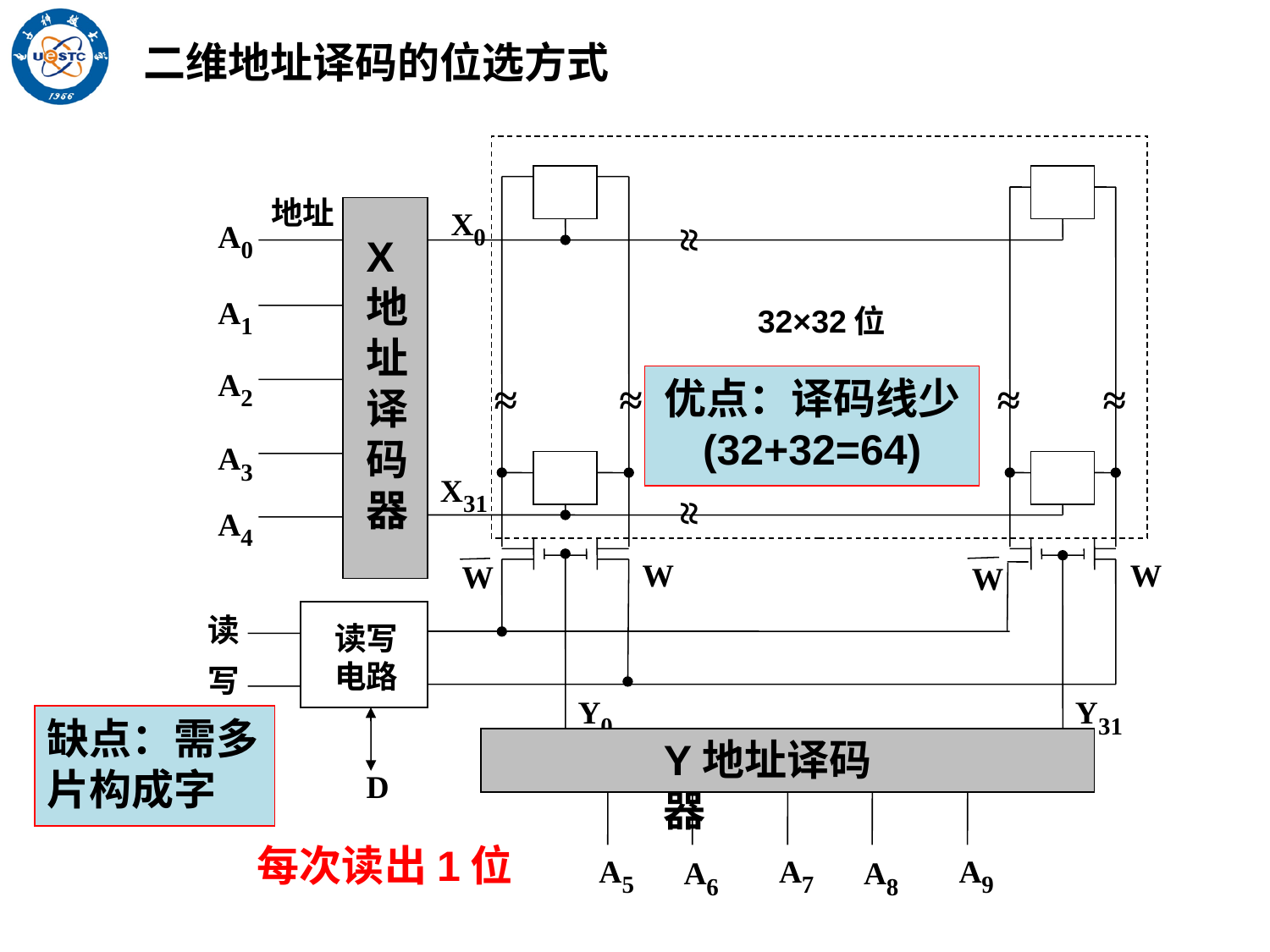

二维地址译码的位选方式

地址
X0

A0
≈

X地址译码器

A1
32×32位

A2
≈
≈
≈
≈

A3

X31

A4
≈

W

W
W
W

读
读写电路

写
Y0
Y31

Y地址译码器

D

A5
A7
A9
A6
A8
优点：译码线少
(32+32=64)
缺点：需多片构成字
每次读出1位